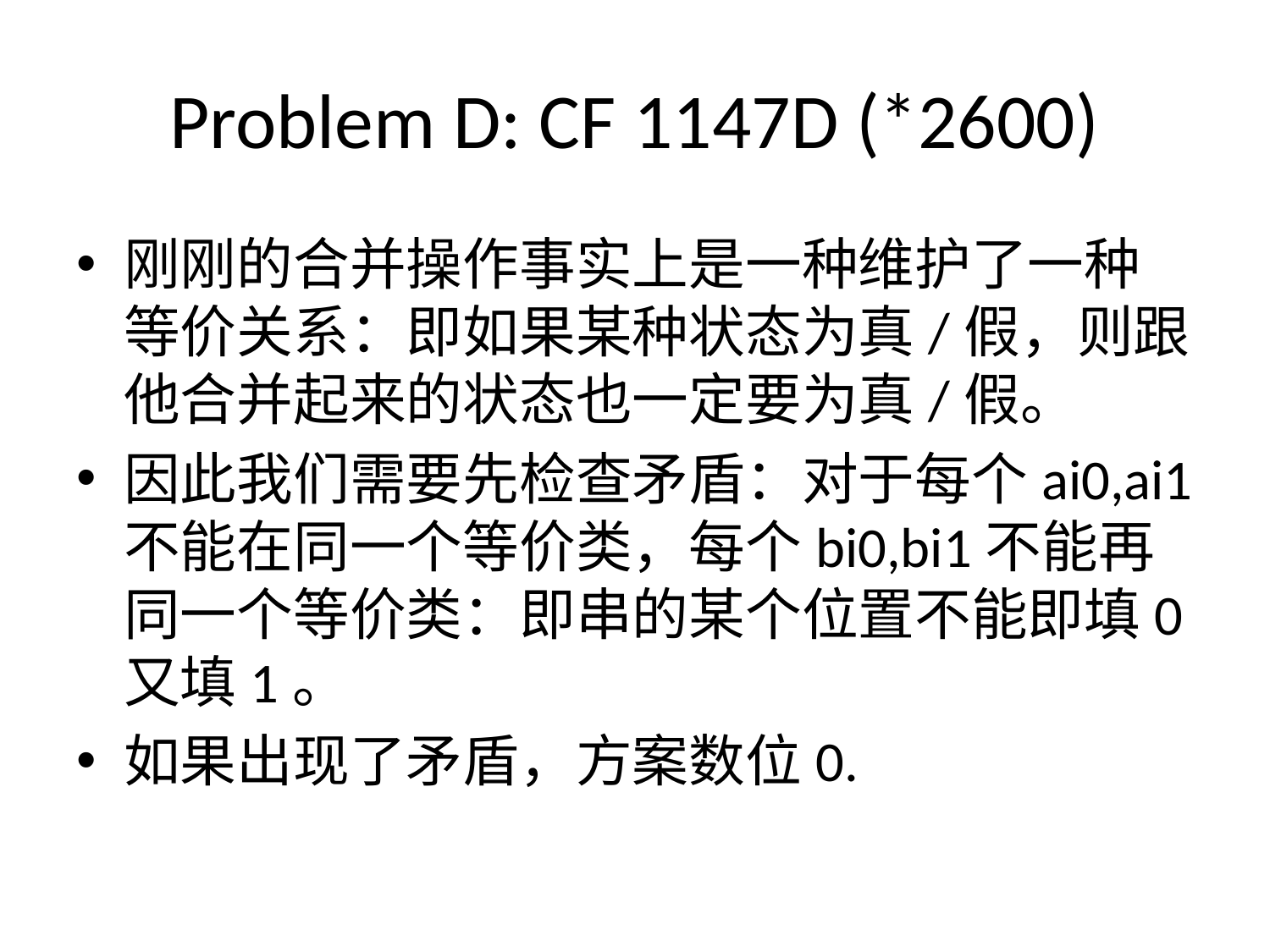

# Problem D: CF 1147D (*2600)
刚刚的合并操作事实上是一种维护了一种等价关系：即如果某种状态为真/假，则跟他合并起来的状态也一定要为真/假。
因此我们需要先检查矛盾：对于每个ai0,ai1不能在同一个等价类，每个bi0,bi1不能再同一个等价类：即串的某个位置不能即填0又填1。
如果出现了矛盾，方案数位0.